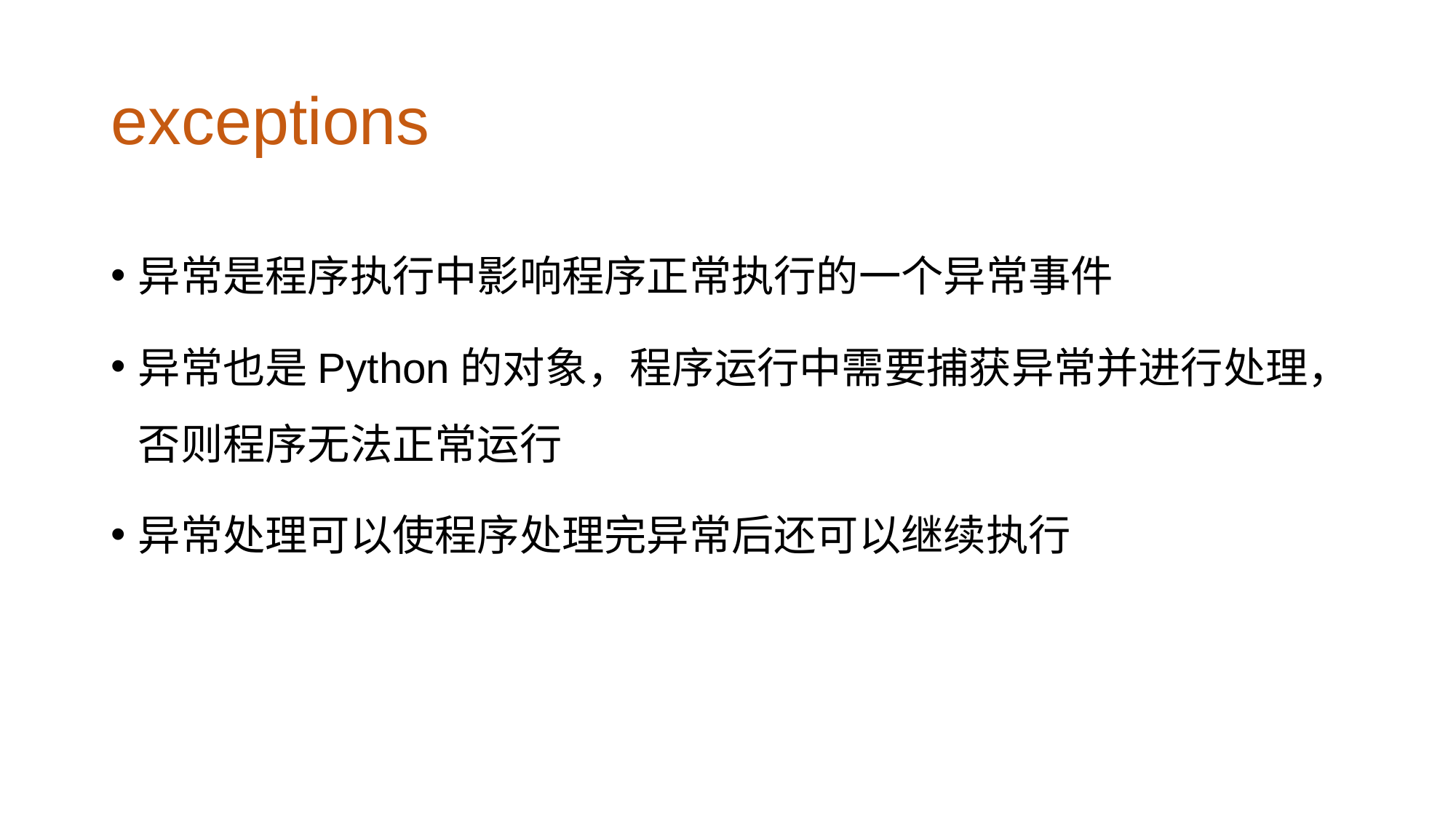

# exceptions
异常是程序执行中影响程序正常执行的一个异常事件
异常也是Python的对象，程序运行中需要捕获异常并进行处理，否则程序无法正常运行
异常处理可以使程序处理完异常后还可以继续执行